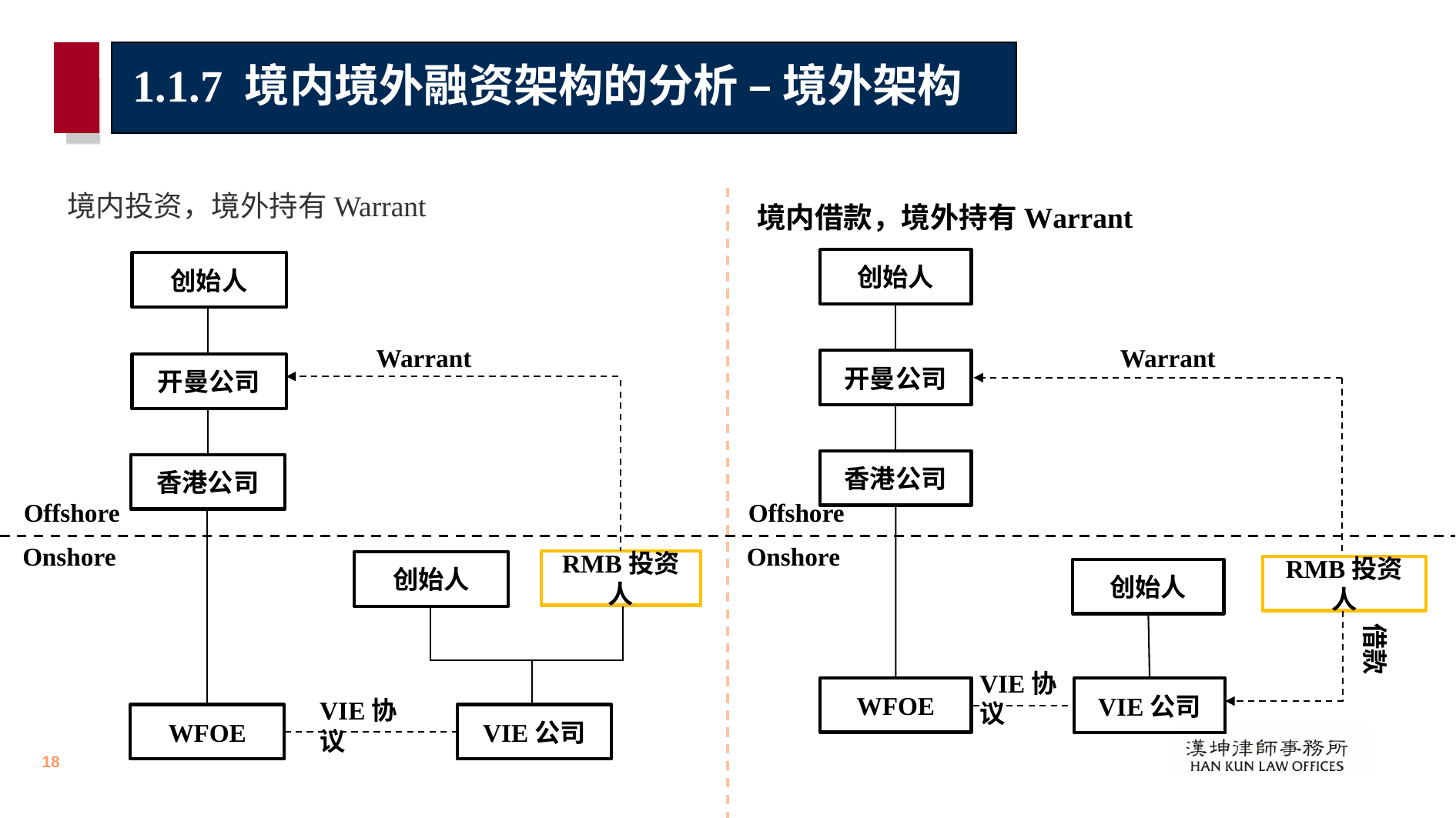

# 1.1.7 境内境外融资架构的分析 – 境外架构
境内借款，境外持有Warrant

境内投资，境外持有Warrant

创始人
开曼公司
香港公司
WFOE
RMB投资人
创始人
VIE公司
Offshore
Onshore
VIE协议
借款
Warrant
创始人
开曼公司
香港公司
WFOE
RMB投资人
创始人
VIE公司
Offshore
Onshore
VIE协议
Warrant